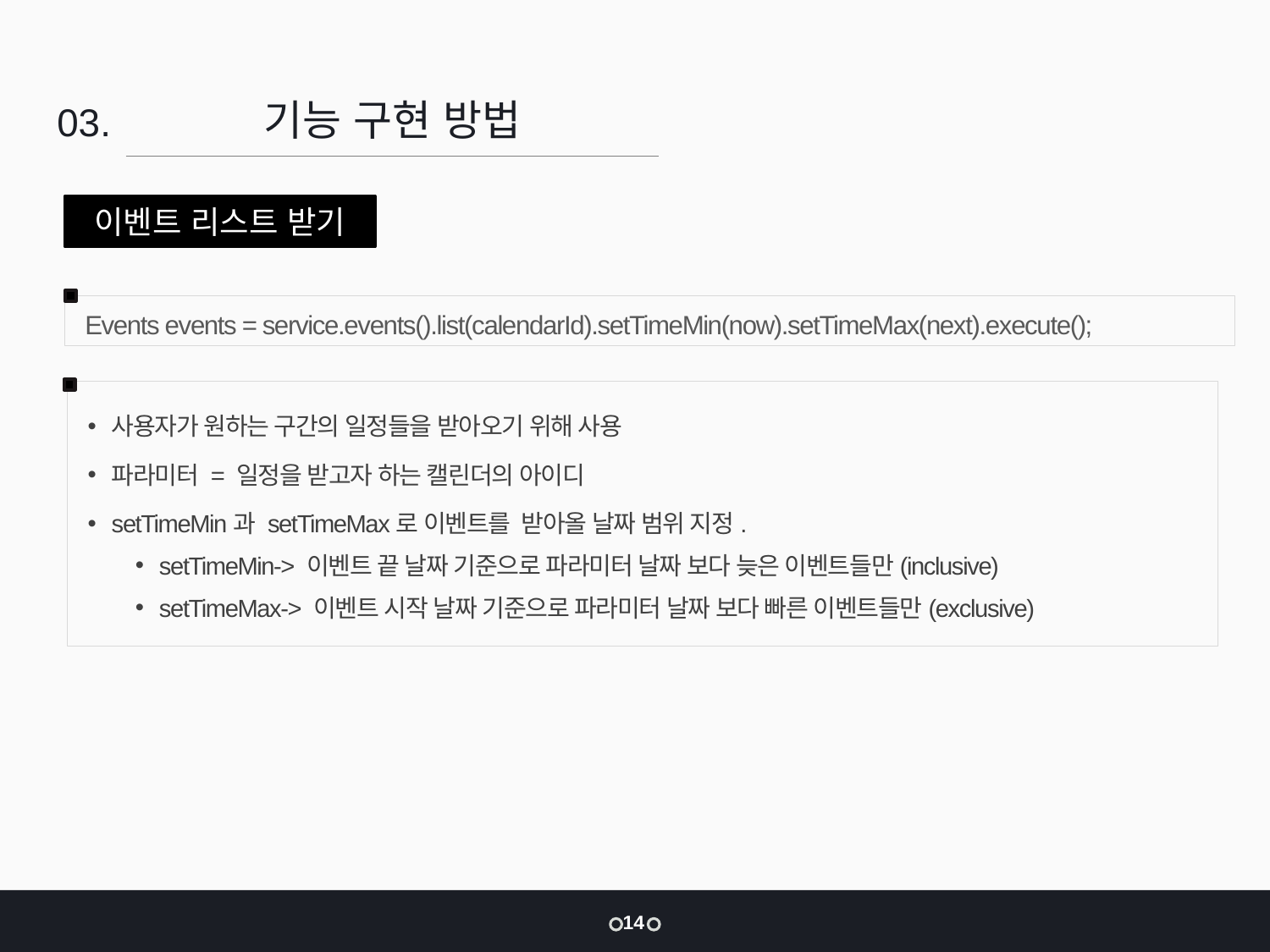

기능 구현 방법
03.
이벤트 리스트 받기

Events events = service.events().list(calendarId).setTimeMin(now).setTimeMax(next).execute();

사용자가 원하는 구간의 일정들을 받아오기 위해 사용
파라미터 = 일정을 받고자 하는 캘린더의 아이디
setTimeMin과 setTimeMax로 이벤트를  받아올 날짜 범위 지정.
setTimeMin-> 이벤트 끝 날짜 기준으로 파라미터 날짜 보다 늦은 이벤트들만(inclusive)
setTimeMax-> 이벤트 시작 날짜 기준으로 파라미터 날짜 보다 빠른 이벤트들만(exclusive)
14